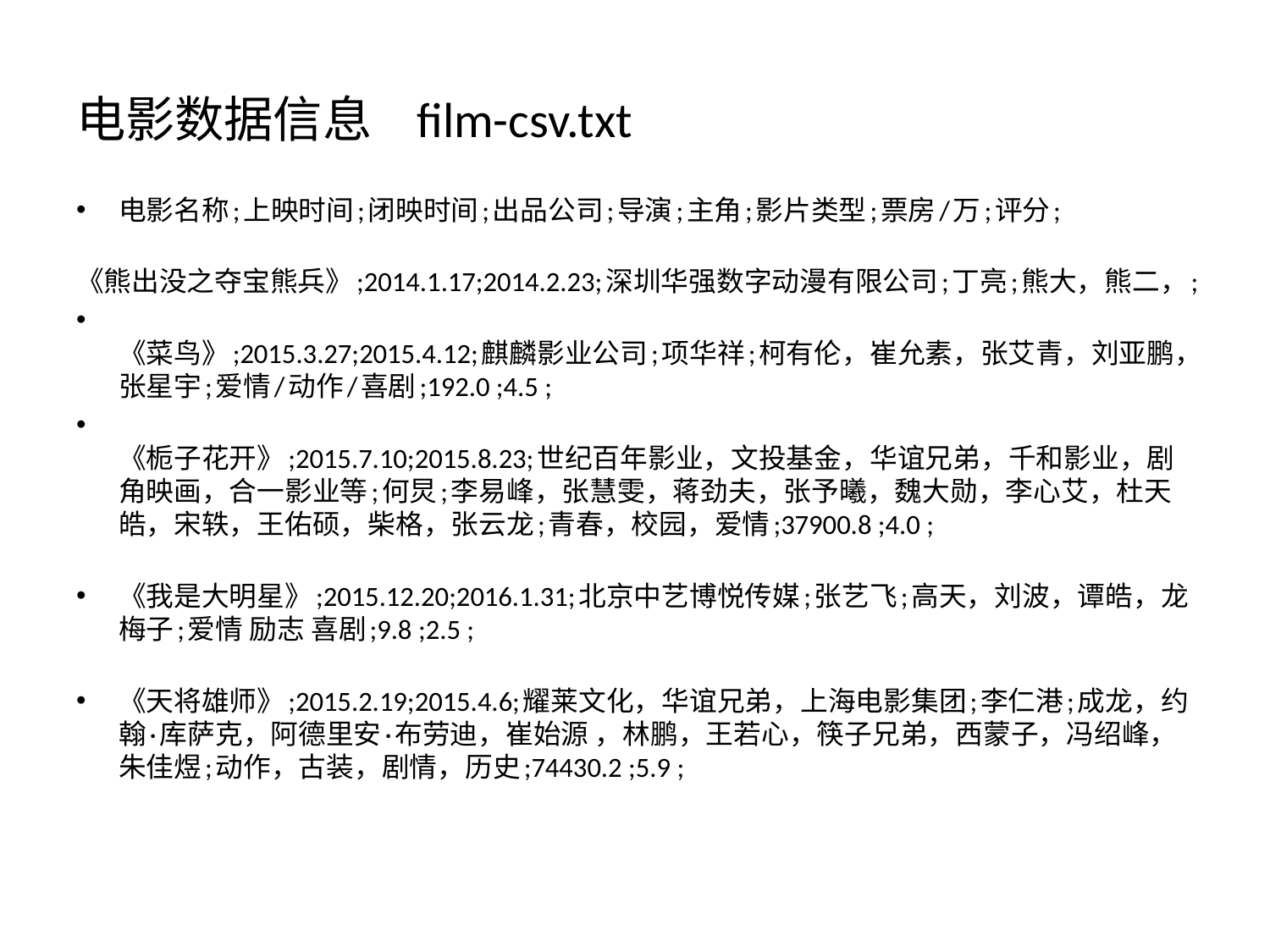

# 电影数据信息   film-csv.txt
电影名称;上映时间;闭映时间;出品公司;导演;主角;影片类型;票房/万;评分;
《熊出没之夺宝熊兵》;2014.1.17;2014.2.23;深圳华强数字动漫有限公司;丁亮;熊大，熊二，;
《菜鸟》;2015.3.27;2015.4.12;麒麟影业公司;项华祥;柯有伦，崔允素，张艾青，刘亚鹏，张星宇;爱情/动作/喜剧;192.0 ;4.5 ;
《栀子花开》;2015.7.10;2015.8.23;世纪百年影业，文投基金，华谊兄弟，千和影业，剧角映画，合一影业等;何炅;李易峰，张慧雯，蒋劲夫，张予曦，魏大勋，李心艾，杜天皓，宋轶，王佑硕，柴格，张云龙;青春，校园，爱情;37900.8 ;4.0 ;
《我是大明星》;2015.12.20;2016.1.31;北京中艺博悦传媒;张艺飞;高天，刘波，谭皓，龙梅子;爱情 励志 喜剧;9.8 ;2.5 ;
《天将雄师》;2015.2.19;2015.4.6;耀莱文化，华谊兄弟，上海电影集团;李仁港;成龙，约翰·库萨克，阿德里安·布劳迪，崔始源 ，林鹏，王若心，筷子兄弟，西蒙子，冯绍峰，朱佳煜;动作，古装，剧情，历史;74430.2 ;5.9 ;